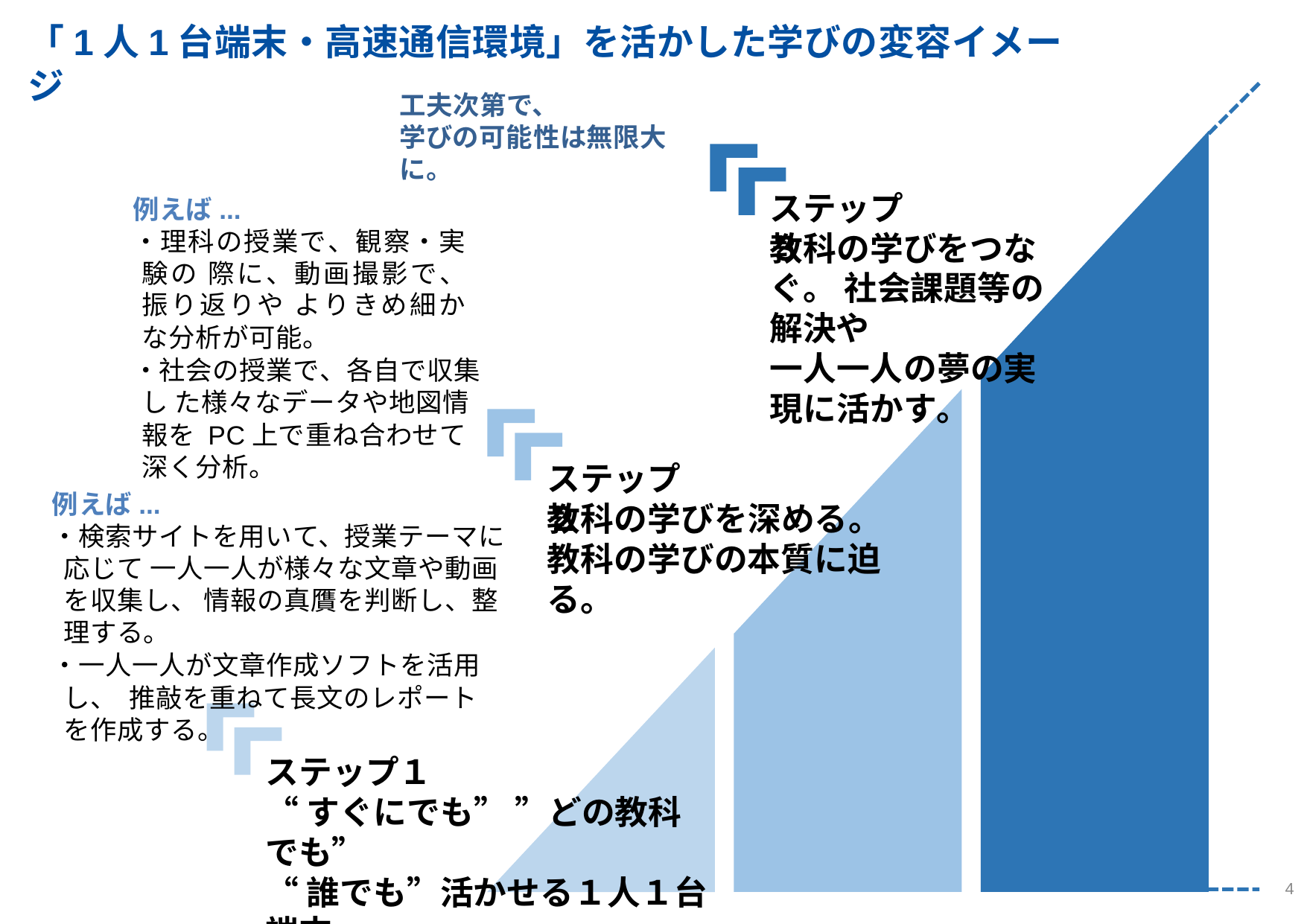

# 「1人1台端末・高速通信環境」を活かした学びの変容イメージ

工夫次第で、
学びの可能性は無限大に。

ステップ３
例えば...
・理科の授業で、観察・実験の 際に、動画撮影で、振り返りや よりきめ細かな分析が可能。
・社会の授業で、各自で収集し た様々なデータや地図情報を PC上で重ね合わせて深く分析。
教科の学びをつなぐ。 社会課題等の解決や
一人一人の夢の実現に活かす。

ステップ２
例えば...
・検索サイトを用いて、授業テーマに応じて 一人一人が様々な文章や動画を収集し、 情報の真贋を判断し、整理する。
・一人一人が文章作成ソフトを活用し、  推敲を重ねて長文のレポートを作成する。
教科の学びを深める。
教科の学びの本質に迫る。

ステップ１
“すぐにでも” ”どの教科でも”
“誰でも”活かせる１人１台端末
4